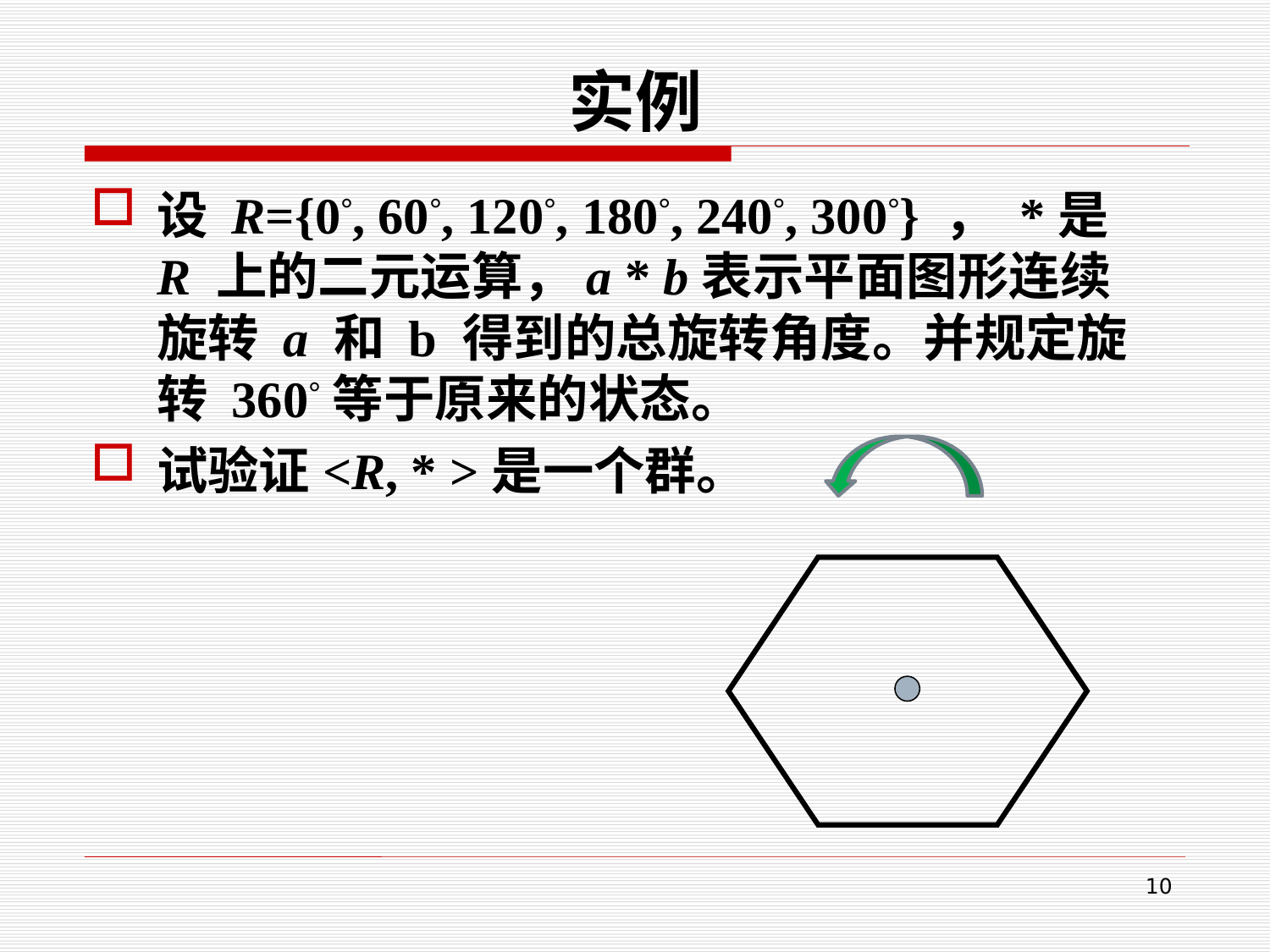

# 实例
设 R={0°, 60°, 120°, 180°, 240°, 300°} ， *是 R 上的二元运算，a * b表示平面图形连续旋转 a 和 b 得到的总旋转角度。并规定旋转 360°等于原来的状态。
试验证<R, * >是一个群。

10